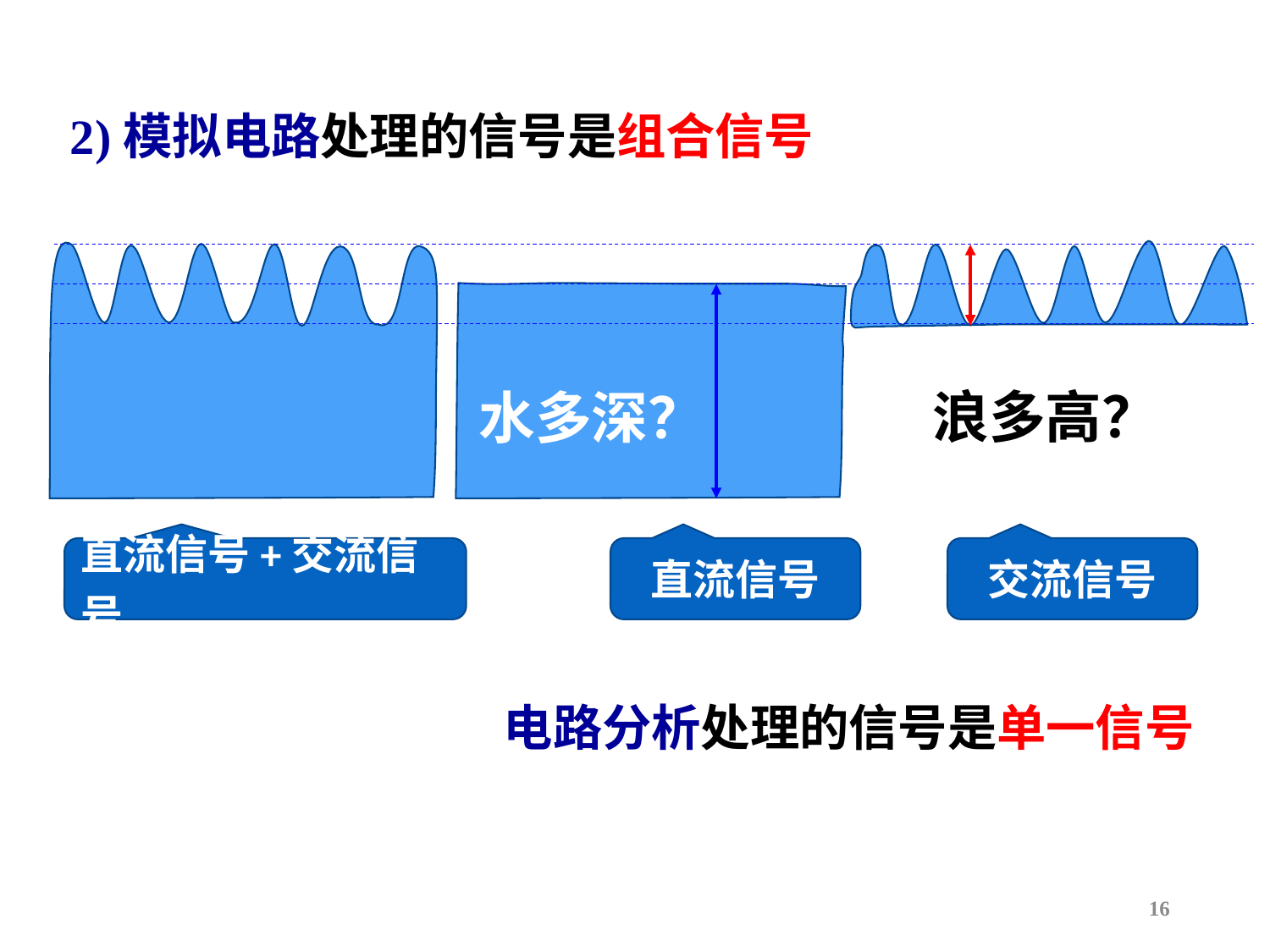

2)模拟电路处理的信号是组合信号

浪多高？
水多深？
直流信号+交流信号
直流信号
交流信号
电路分析处理的信号是单一信号
16